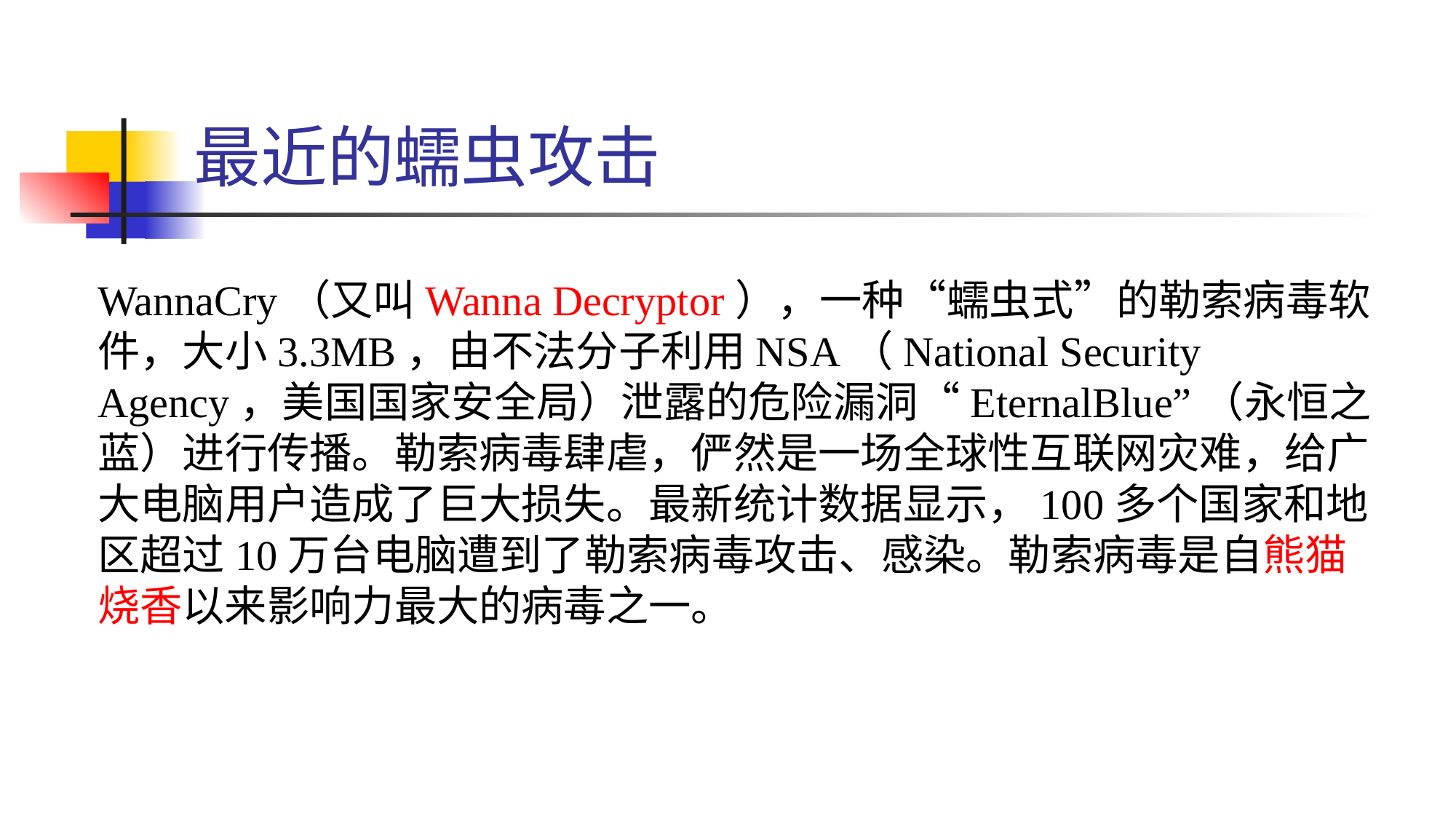

# 最近的蠕虫攻击
WannaCry（又叫Wanna Decryptor），一种“蠕虫式”的勒索病毒软件，大小3.3MB，由不法分子利用NSA（National Security Agency，美国国家安全局）泄露的危险漏洞“EternalBlue”（永恒之蓝）进行传播。勒索病毒肆虐，俨然是一场全球性互联网灾难，给广大电脑用户造成了巨大损失。最新统计数据显示，100多个国家和地区超过10万台电脑遭到了勒索病毒攻击、感染。勒索病毒是自熊猫烧香以来影响力最大的病毒之一。